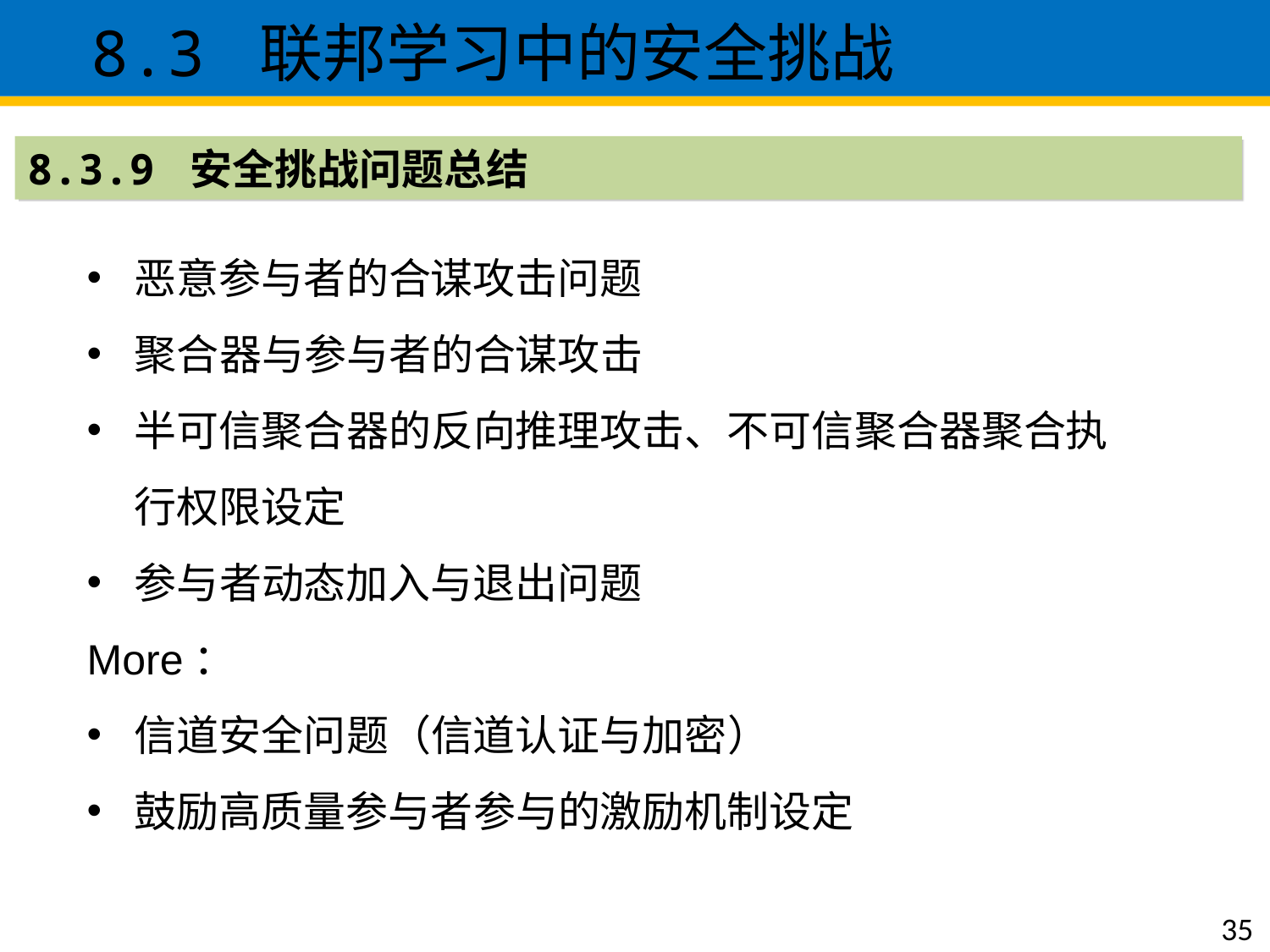

8.3 联邦学习中的安全挑战
8.3.9 安全挑战问题总结
恶意参与者的合谋攻击问题
聚合器与参与者的合谋攻击
半可信聚合器的反向推理攻击、不可信聚合器聚合执行权限设定
参与者动态加入与退出问题
More：
信道安全问题（信道认证与加密）
鼓励高质量参与者参与的激励机制设定
发布
35